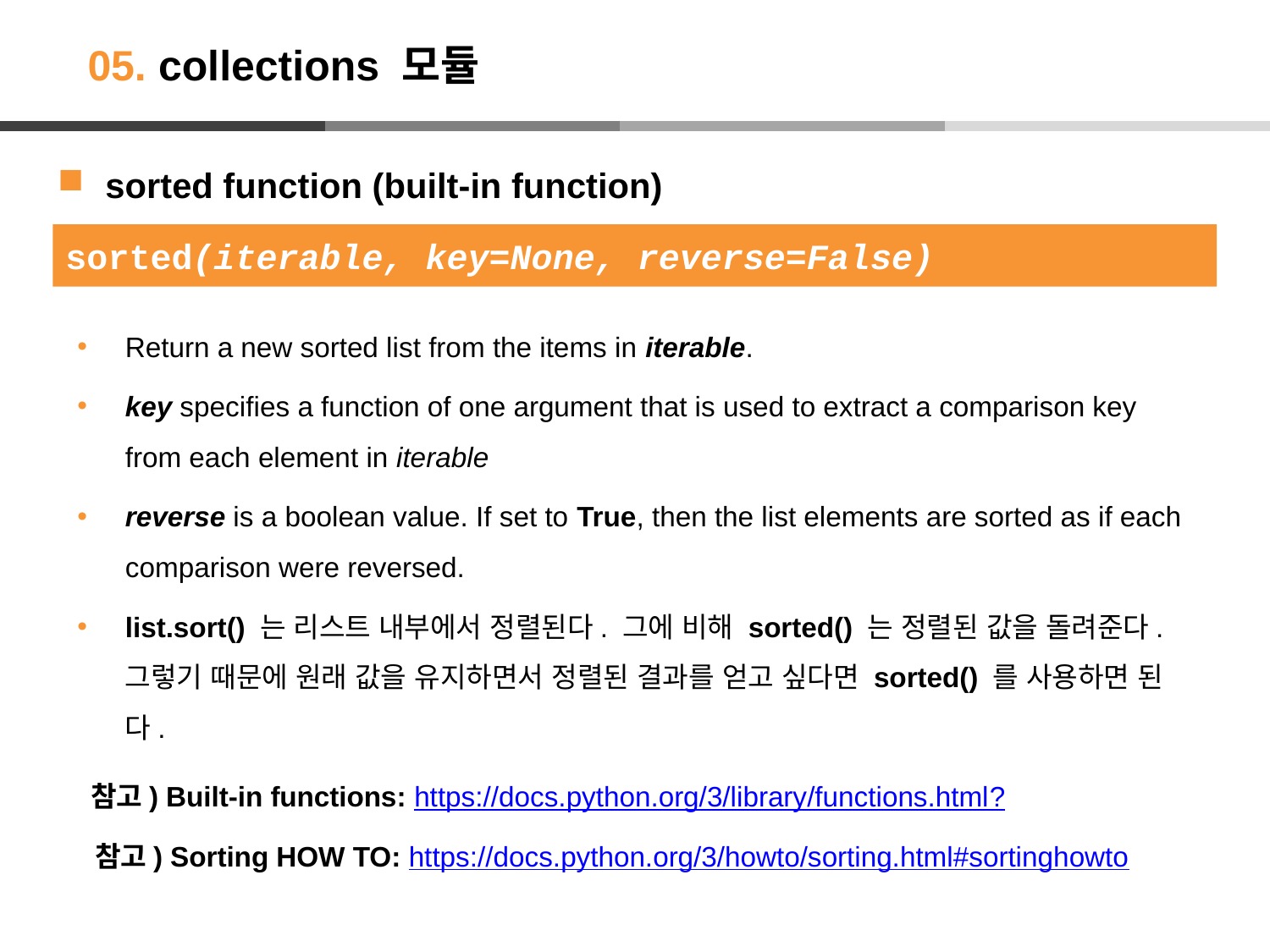

# 05. collections 모듈
sorted function (built-in function)
sorted(iterable, key=None, reverse=False)
Return a new sorted list from the items in iterable.
key specifies a function of one argument that is used to extract a comparison key from each element in iterable
reverse is a boolean value. If set to True, then the list elements are sorted as if each comparison were reversed.
list.sort() 는 리스트 내부에서 정렬된다. 그에 비해 sorted() 는 정렬된 값을 돌려준다. 그렇기 때문에 원래 값을 유지하면서 정렬된 결과를 얻고 싶다면 sorted() 를 사용하면 된다.
 참고) Built-in functions: https://docs.python.org/3/library/functions.html?
 참고) Sorting HOW TO: https://docs.python.org/3/howto/sorting.html#sortinghowto